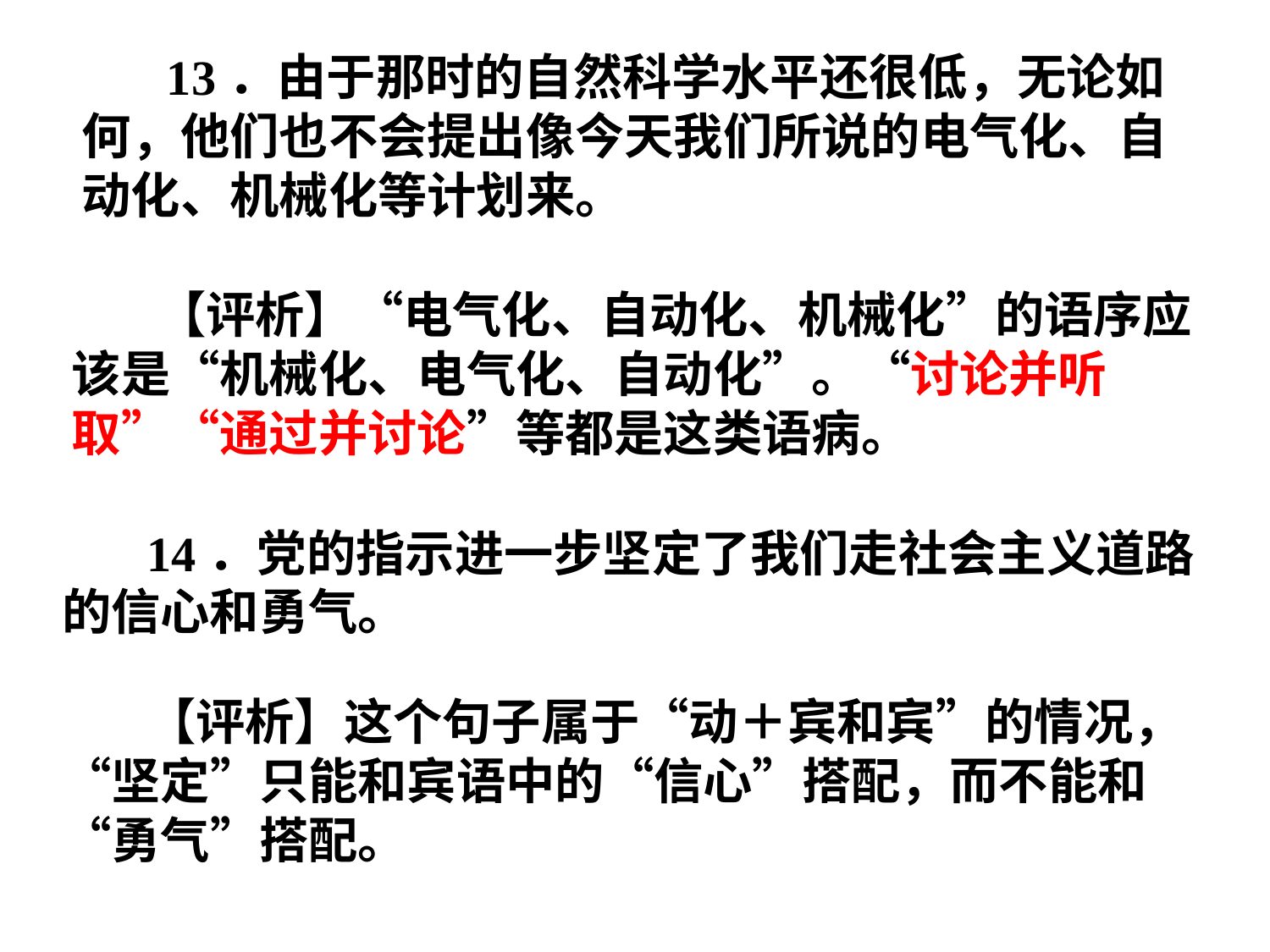

13．由于那时的自然科学水平还很低，无论如何，他们也不会提出像今天我们所说的电气化、自动化、机械化等计划来。
【评析】“电气化、自动化、机械化”的语序应该是“机械化、电气化、自动化”。“讨论并听取”“通过并讨论”等都是这类语病。
14．党的指示进一步坚定了我们走社会主义道路的信心和勇气。
【评析】这个句子属于“动＋宾和宾”的情况，“坚定”只能和宾语中的“信心”搭配，而不能和“勇气”搭配。